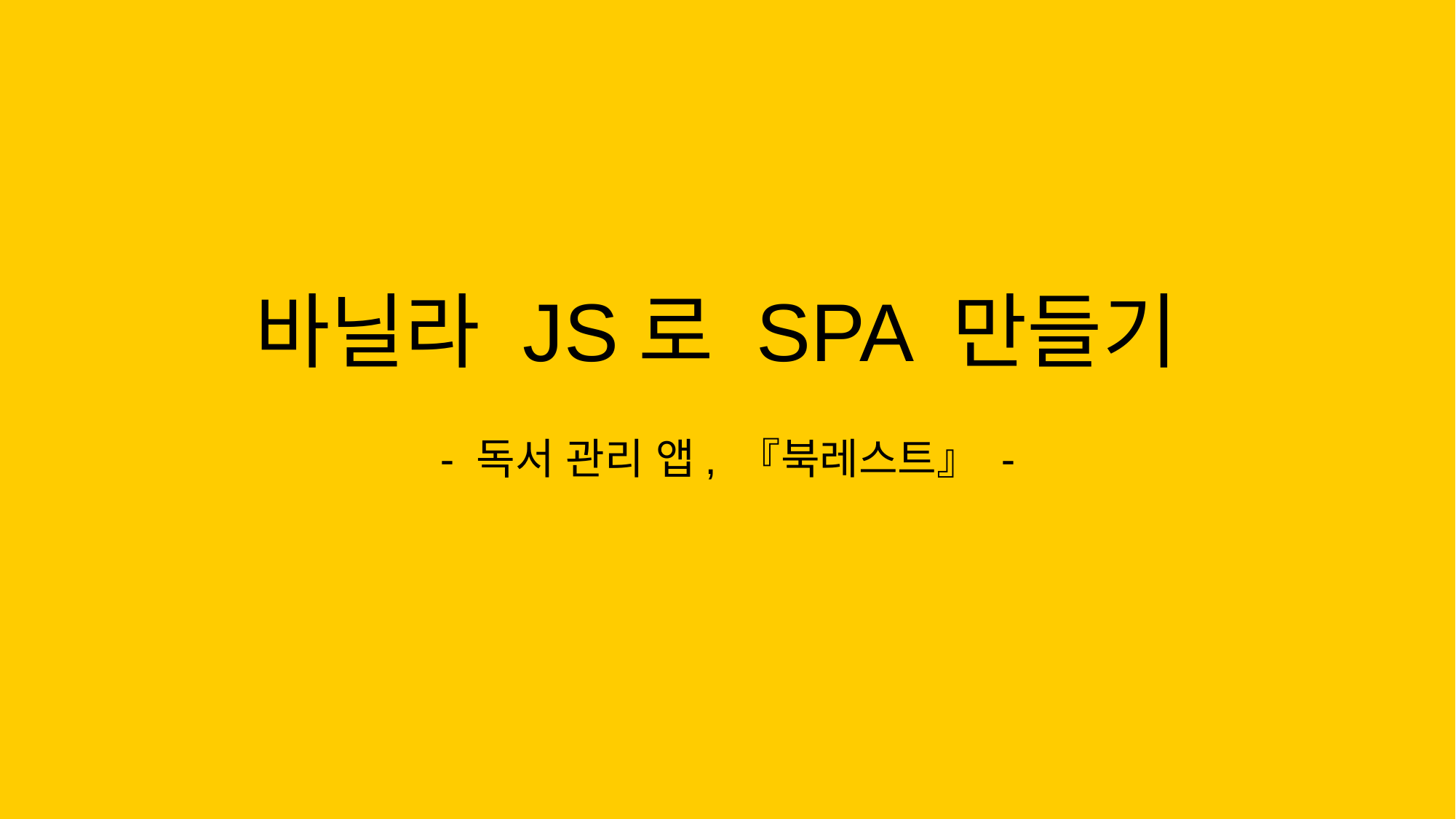

바닐라 JS로 SPA 만들기
- 독서 관리 앱, 『북레스트』 -